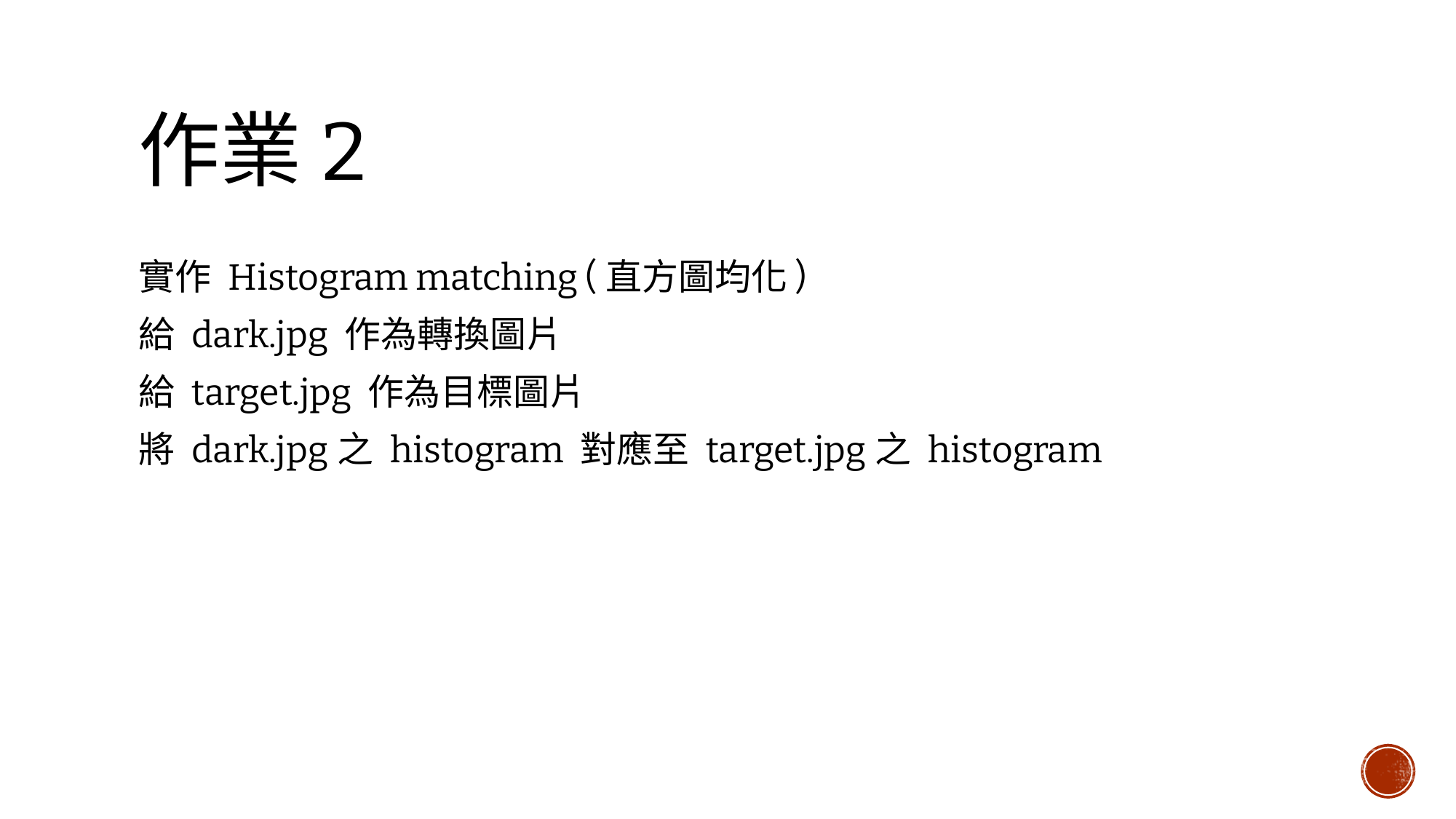

# 作業2
實作 Histogram matching (直方圖均化)
給 dark.jpg 作為轉換圖片
給 target.jpg 作為目標圖片
將 dark.jpg之 histogram 對應至 target.jpg之 histogram